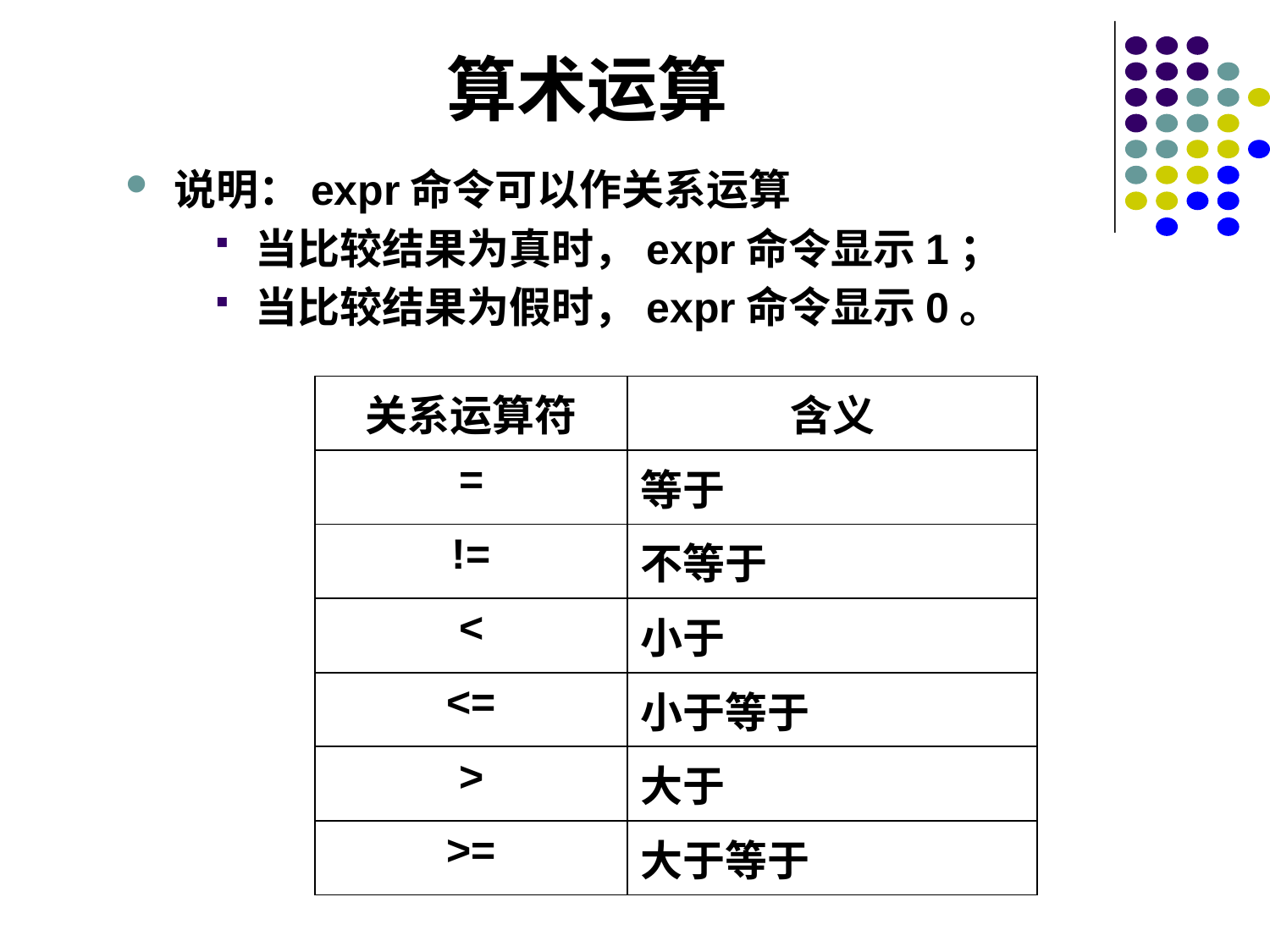

# 算术运算
说明：expr命令可以作关系运算
当比较结果为真时，expr命令显示1；
当比较结果为假时，expr命令显示0。
| 关系运算符 | 含义 |
| --- | --- |
| = | 等于 |
| != | 不等于 |
| < | 小于 |
| <= | 小于等于 |
| > | 大于 |
| >= | 大于等于 |